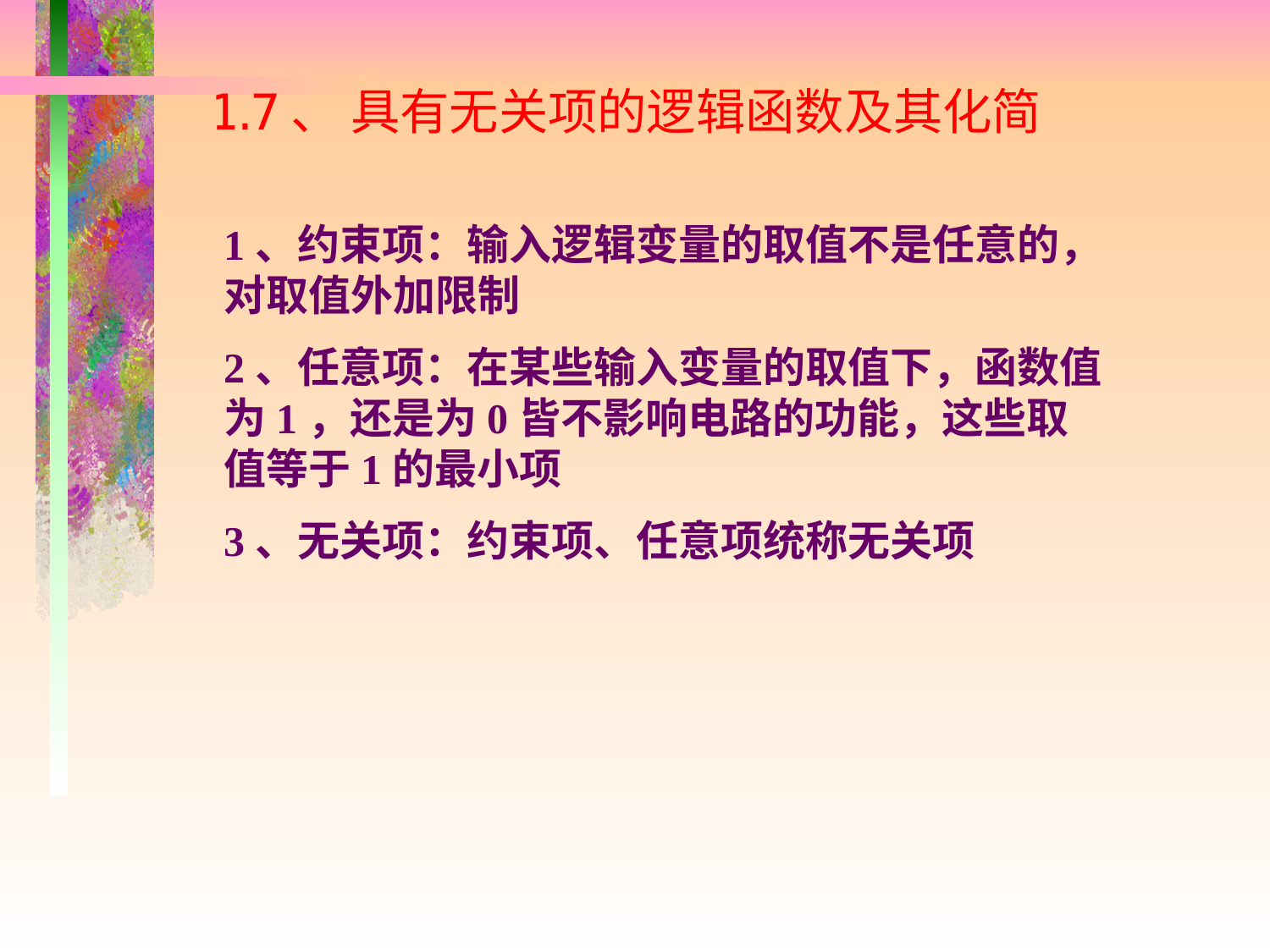

1.7、 具有无关项的逻辑函数及其化简
1、约束项：输入逻辑变量的取值不是任意的，对取值外加限制
2、任意项：在某些输入变量的取值下，函数值为1，还是为0皆不影响电路的功能，这些取值等于1的最小项
3、无关项：约束项、任意项统称无关项